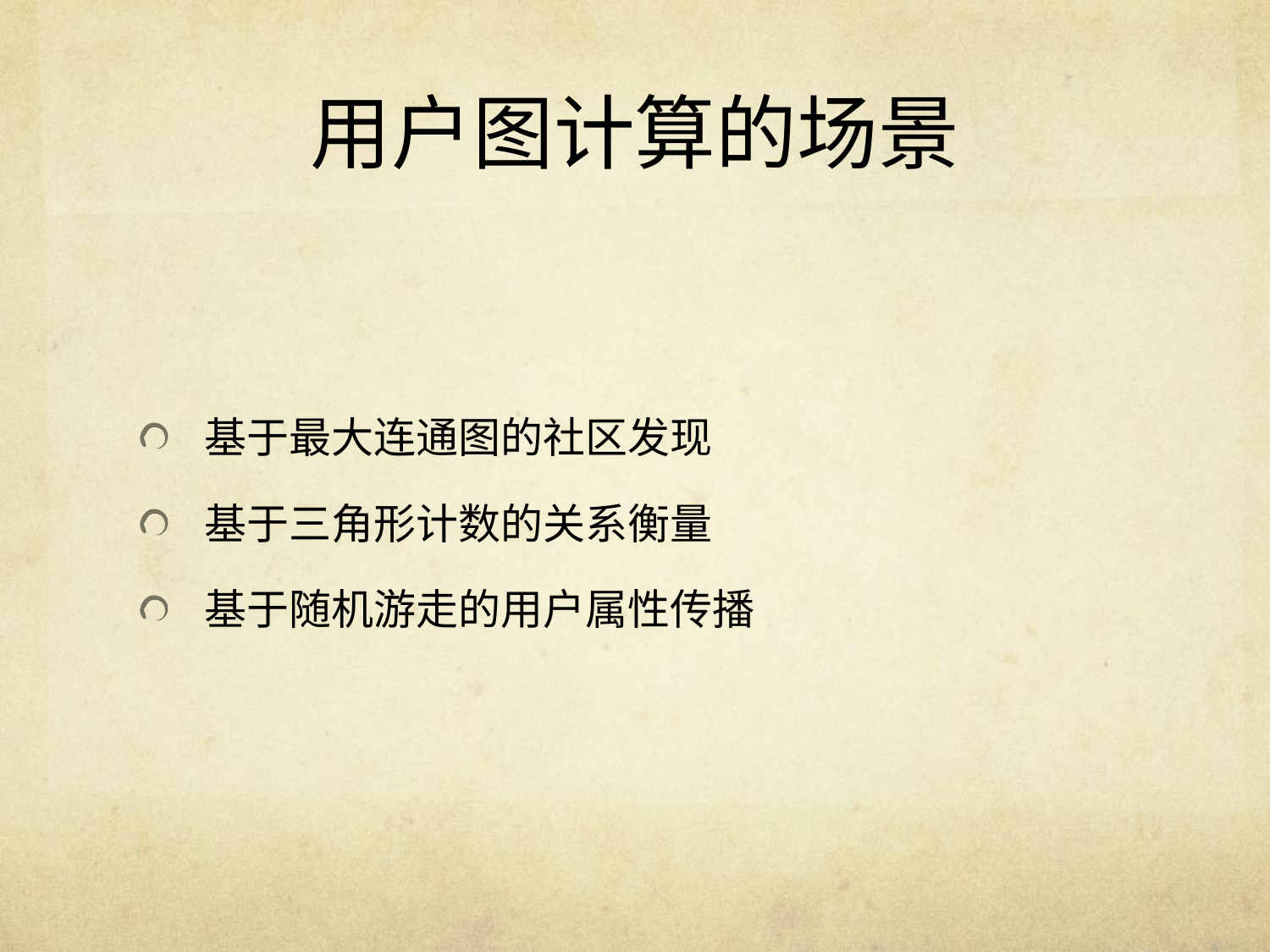

# 用户图计算的场景
基于最大连通图的社区发现
基于三角形计数的关系衡量
基于随机游走的用户属性传播